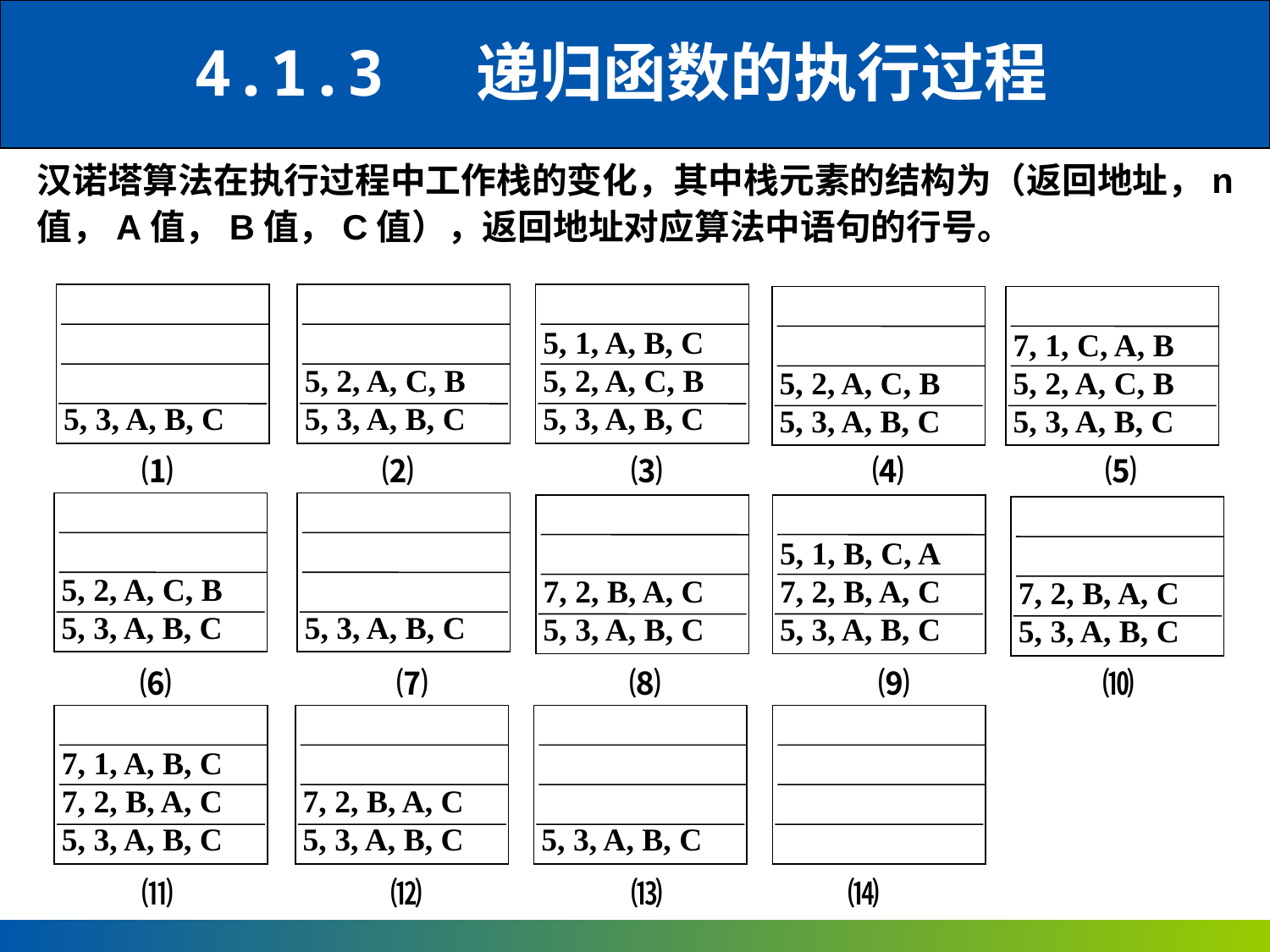

4.1.3  递归函数的执行过程
汉诺塔算法在执行过程中工作栈的变化，其中栈元素的结构为（返回地址，n值，A值，B值，C值），返回地址对应算法中语句的行号。

5, 3, A, B, C

5, 2, A, C, B
5, 3, A, B, C

5, 1, A, B, C
5, 2, A, C, B
5, 3, A, B, C

5, 2, A, C, B
5, 3, A, B, C

7, 1, C, A, B
5, 2, A, C, B
5, 3, A, B, C

⑴                          ⑵                           ⑶                          ⑷                         ⑸

5, 2, A, C, B
5, 3, A, B, C

5, 3, A, B, C

7, 2, B, A, C
5, 3, A, B, C

5, 1, B, C, A
7, 2, B, A, C
5, 3, A, B, C

7, 2, B, A, C
5, 3, A, B, C

⑹                            ⑺                         ⑻                           ⑼                        ⑽

7, 1, A, B, C
7, 2, B, A, C
5, 3, A, B, C

7, 2, B, A, C
5, 3, A, B, C

5, 3, A, B, C

⑾                           ⑿                          ⒀                       ⒁